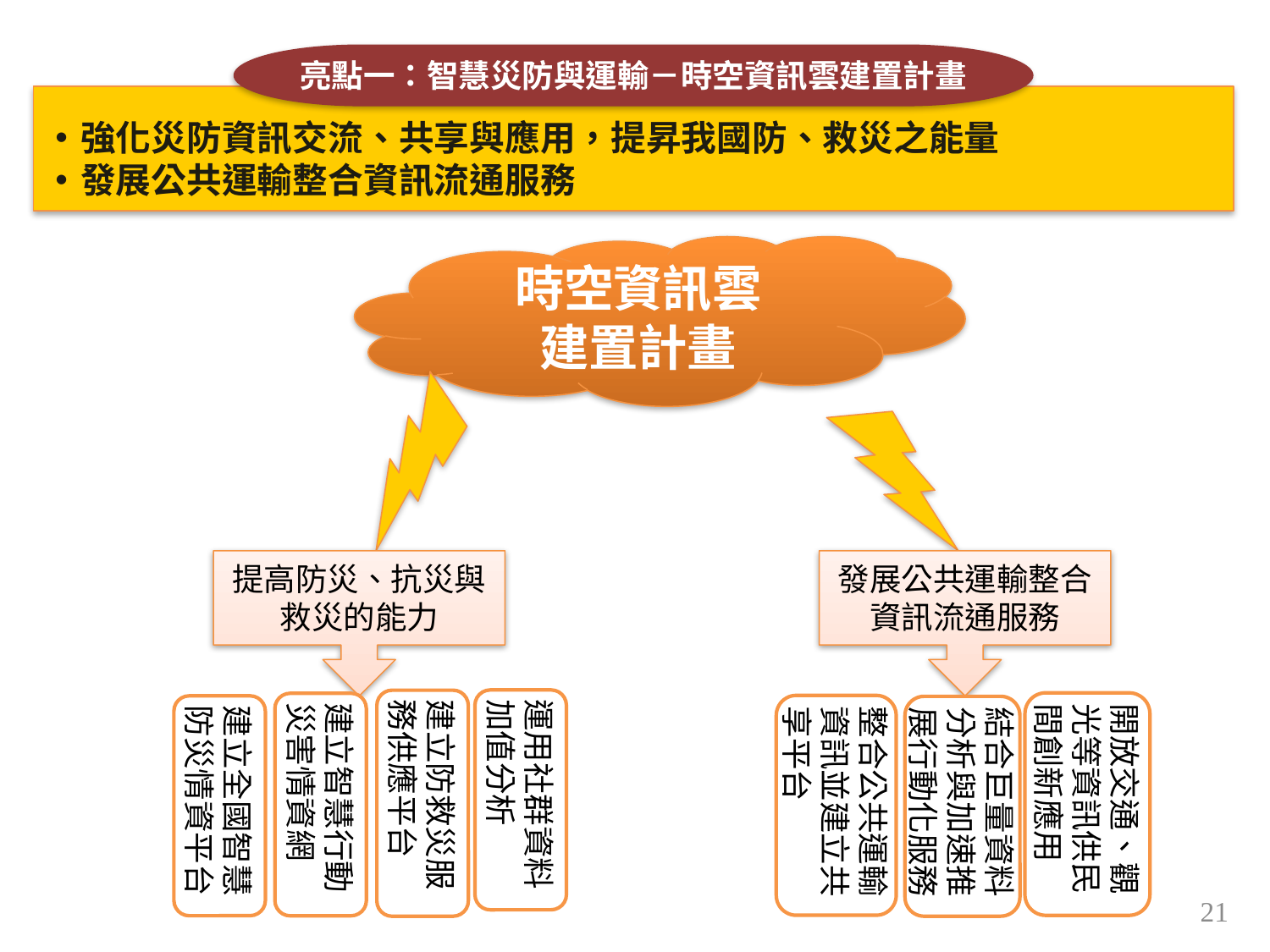

亮點一：智慧災防與運輸－時空資訊雲建置計畫
強化災防資訊交流、共享與應用，提昇我國防、救災之能量
發展公共運輸整合資訊流通服務
時空資訊雲
建置計畫

發展公共運輸整合資訊流通服務
開放交通、觀光等資訊供民間創新應用
整合公共運輸資訊並建立共享平台
結合巨量資料分析與加速推展行動化服務
提高防災、抗災與救災的能力
運用社群資料加值分析
建立防救災服務供應平台
建立智慧行動災害情資網
建立全國智慧防災情資平台
21